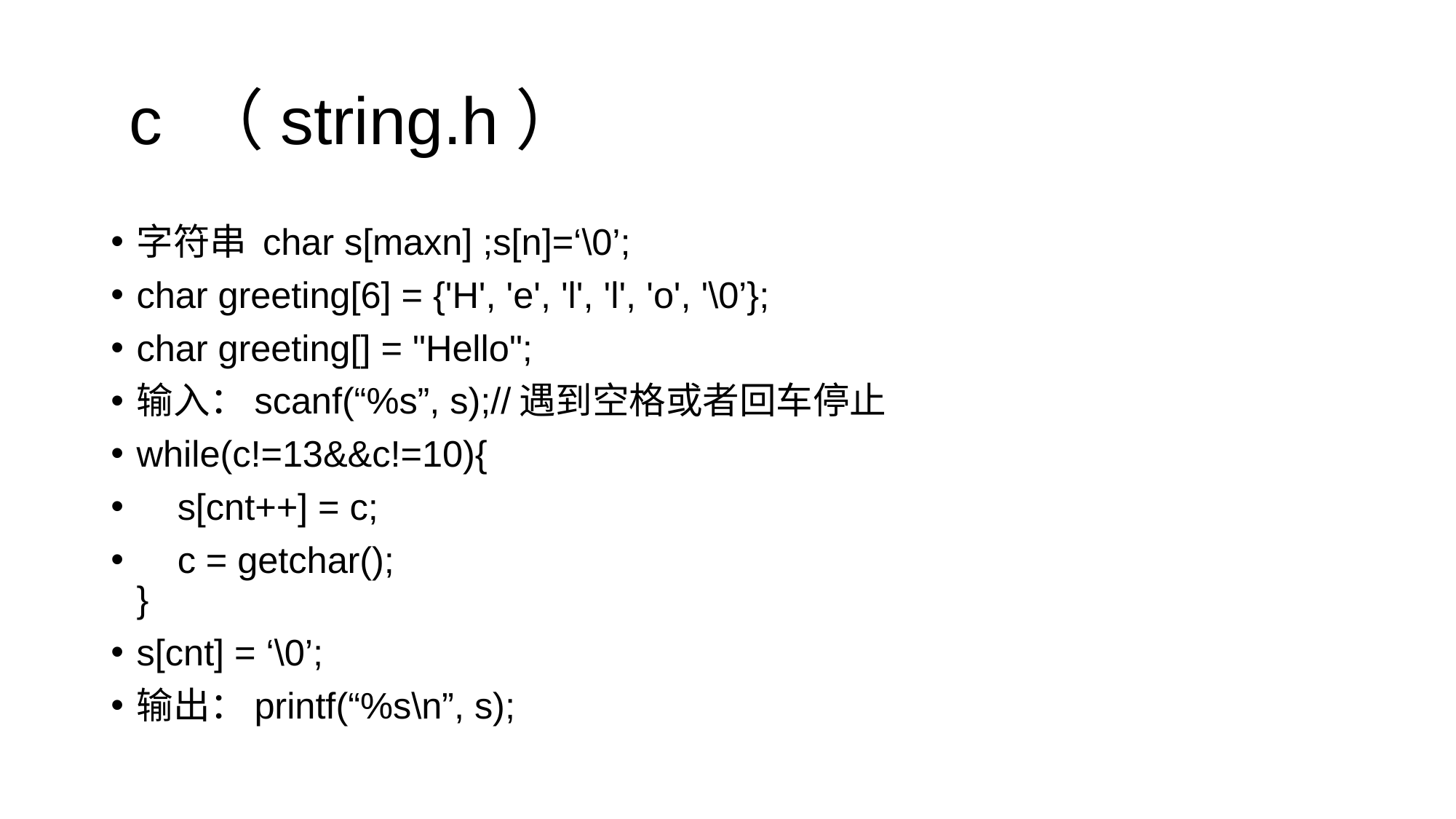

# c （string.h）
字符串 char s[maxn] ;s[n]=‘\0’;
char greeting[6] = {'H', 'e', 'l', 'l', 'o', '\0’};
char greeting[] = "Hello";
输入：scanf(“%s”, s);//遇到空格或者回车停止
while(c!=13&&c!=10){
    s[cnt++] = c;
    c = getchar();
}
s[cnt] = ‘\0’;
输出：printf(“%s\n”, s);